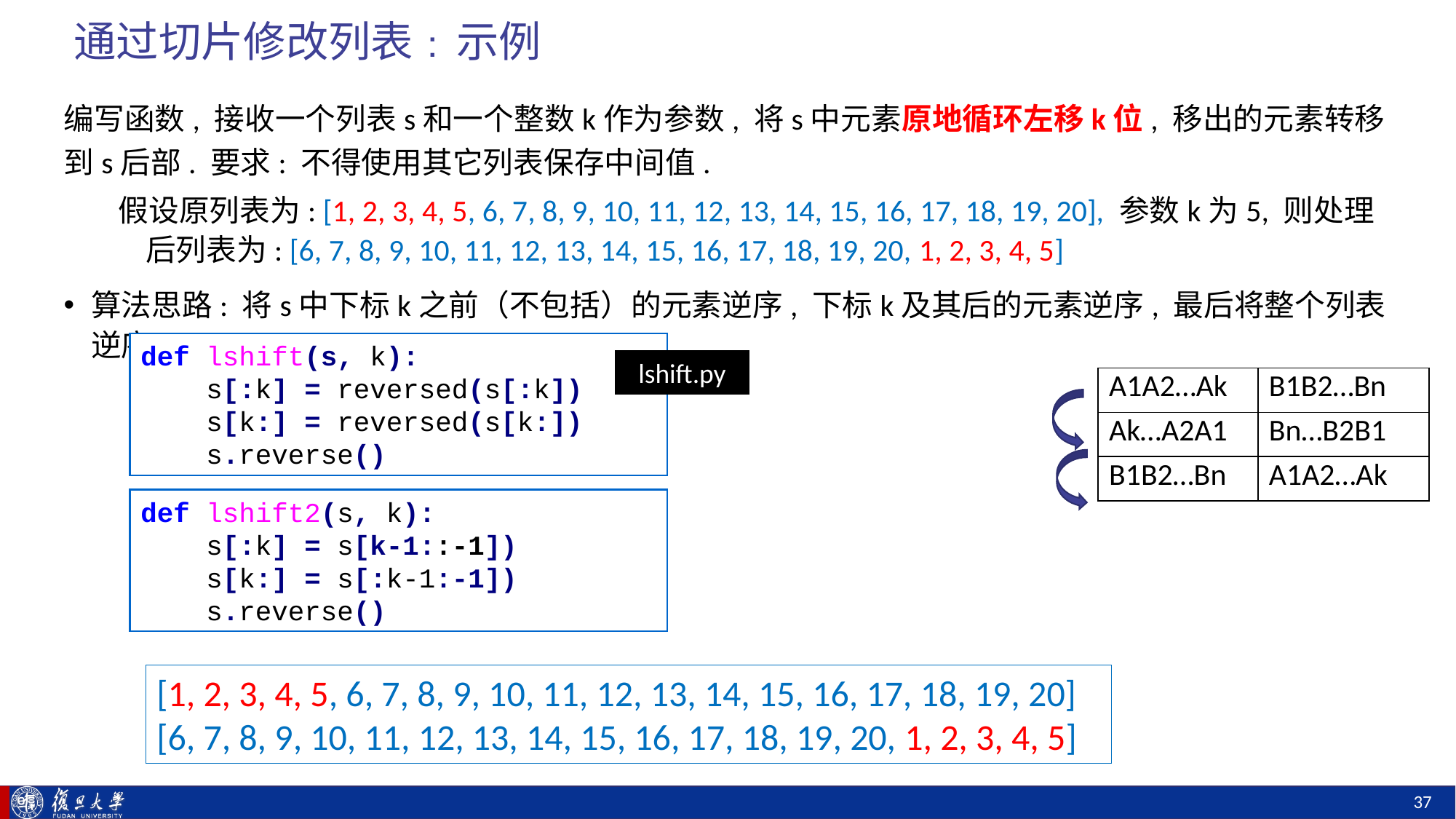

# 通过切片修改列表:示例
编写函数, 接收一个列表s和一个整数k作为参数, 将s中元素原地循环左移k位, 移出的元素转移到s后部. 要求: 不得使用其它列表保存中间值.
假设原列表为: [1, 2, 3, 4, 5, 6, 7, 8, 9, 10, 11, 12, 13, 14, 15, 16, 17, 18, 19, 20], 参数k为5, 则处理后列表为: [6, 7, 8, 9, 10, 11, 12, 13, 14, 15, 16, 17, 18, 19, 20, 1, 2, 3, 4, 5]
算法思路: 将s中下标k之前（不包括）的元素逆序, 下标k及其后的元素逆序, 最后将整个列表逆序

def lshift(s, k):
    s[:k] = reversed(s[:k])
    s[k:] = reversed(s[k:])
    s.reverse()
lshift.py
| A1A2…Ak | B1B2…Bn |
| --- | --- |
| Ak…A2A1 | Bn…B2B1 |
| B1B2…Bn | A1A2…Ak |

def lshift2(s, k):
    s[:k] = s[k-1::-1])
    s[k:] = s[:k-1:-1])
    s.reverse()
[1, 2, 3, 4, 5, 6, 7, 8, 9, 10, 11, 12, 13, 14, 15, 16, 17, 18, 19, 20]
[6, 7, 8, 9, 10, 11, 12, 13, 14, 15, 16, 17, 18, 19, 20, 1, 2, 3, 4, 5]